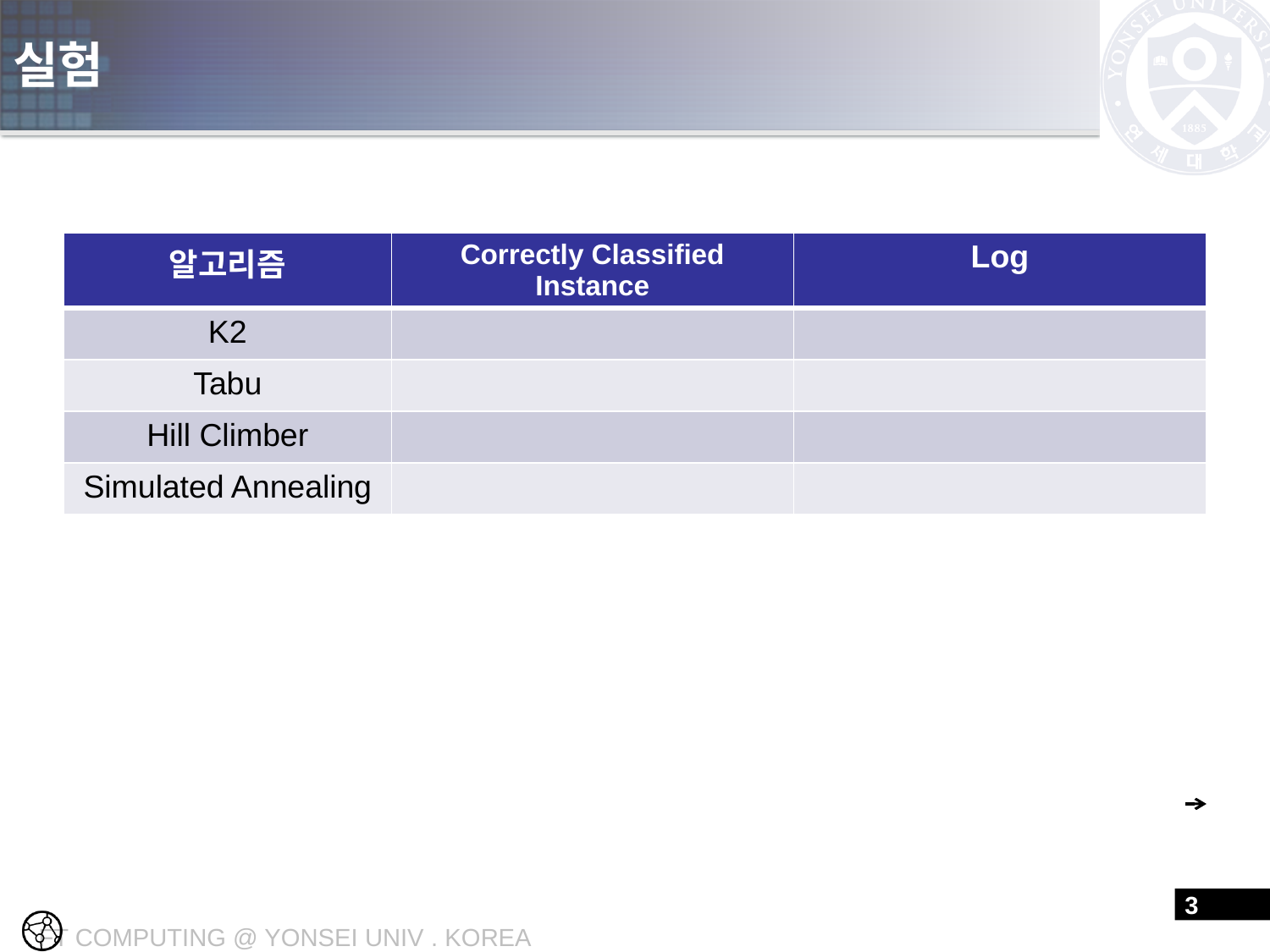

# 실험
| 알고리즘 | Correctly Classified Instance | Log |
| --- | --- | --- |
| K2 |  |  |
| Tabu |  |  |
| Hill Climber |  |  |
| Simulated Annealing |  |  |
3